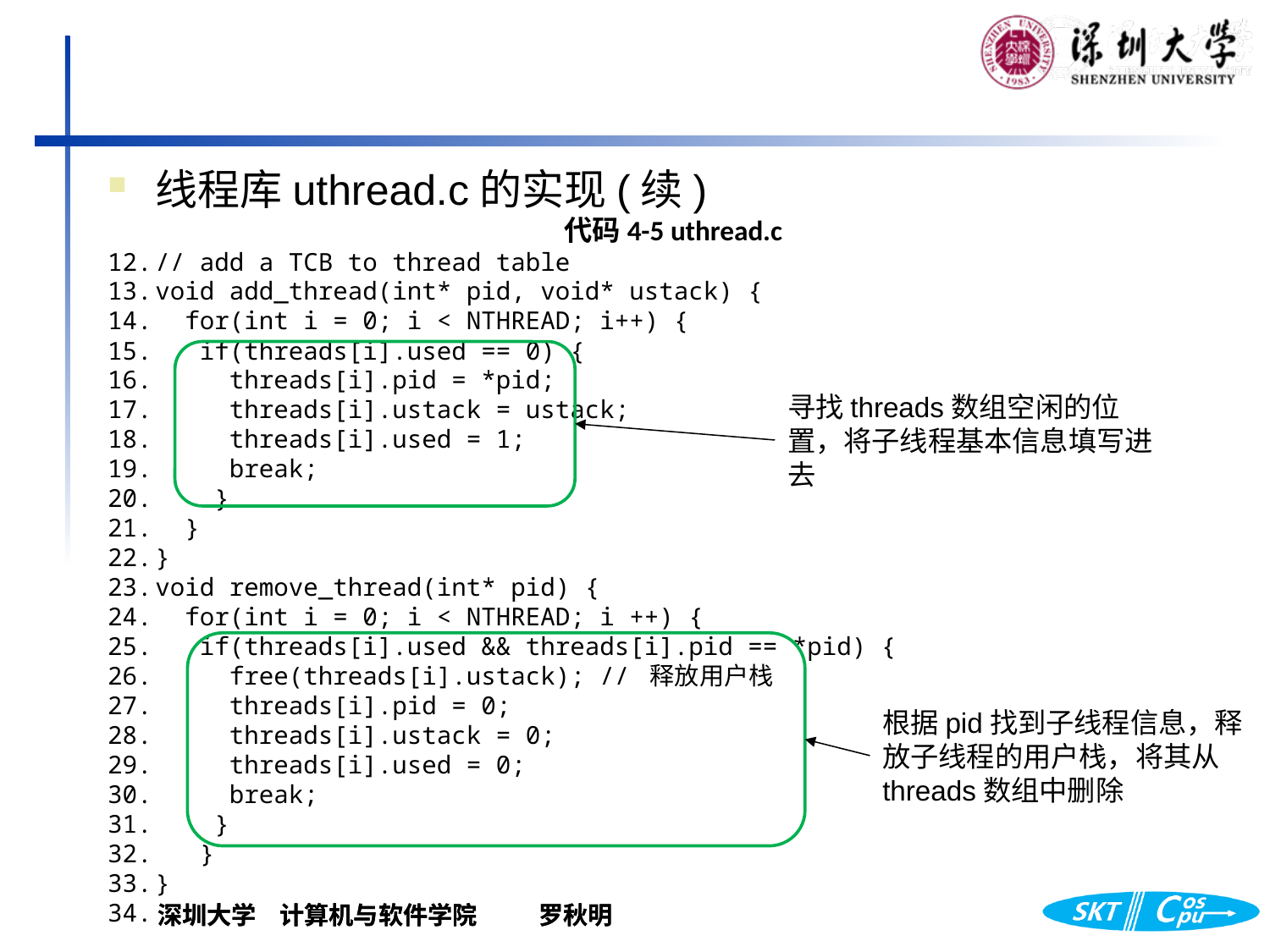

线程库uthread.c的实现(续)

代码4-5 uthread.c
// add a TCB to thread table
void add_thread(int* pid, void* ustack) {
  for(int i = 0; i < NTHREAD; i++) {
   if(threads[i].used == 0) {
     threads[i].pid = *pid;
     threads[i].ustack = ustack;
     threads[i].used = 1;
     break;
    }
  }
}
void remove_thread(int* pid) {
  for(int i = 0; i < NTHREAD; i ++) {
   if(threads[i].used && threads[i].pid == *pid) {
     free(threads[i].ustack); // 释放用户栈
     threads[i].pid = 0;
     threads[i].ustack = 0;
     threads[i].used = 0;
     break;
    }
   }
}

寻找threads数组空闲的位置，将子线程基本信息填写进去

根据pid找到子线程信息，释放子线程的用户栈，将其从threads数组中删除